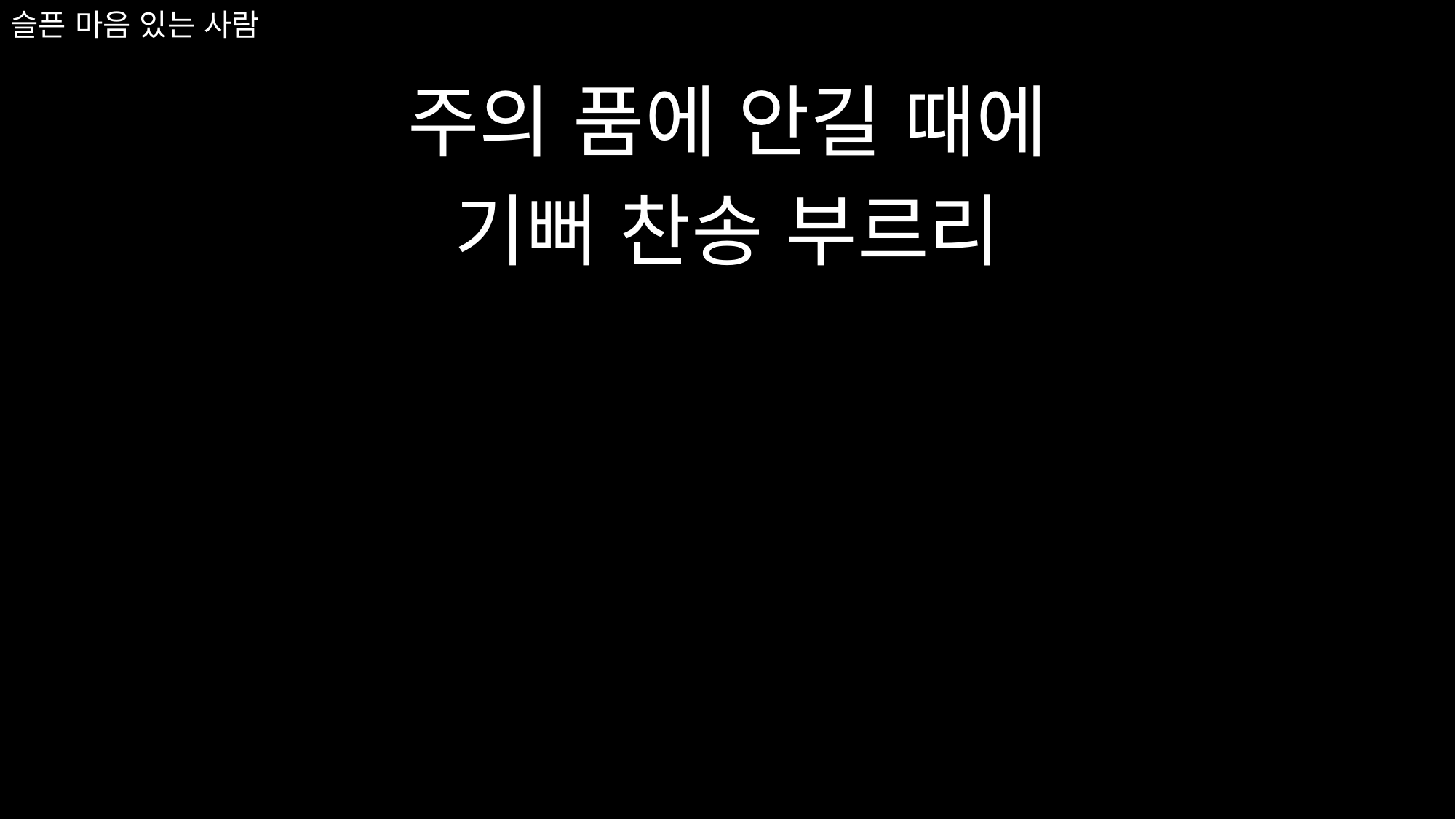

주의 품에 안길 때에
기뻐 찬송 부르리

# 슬픈 마음 있는 사람